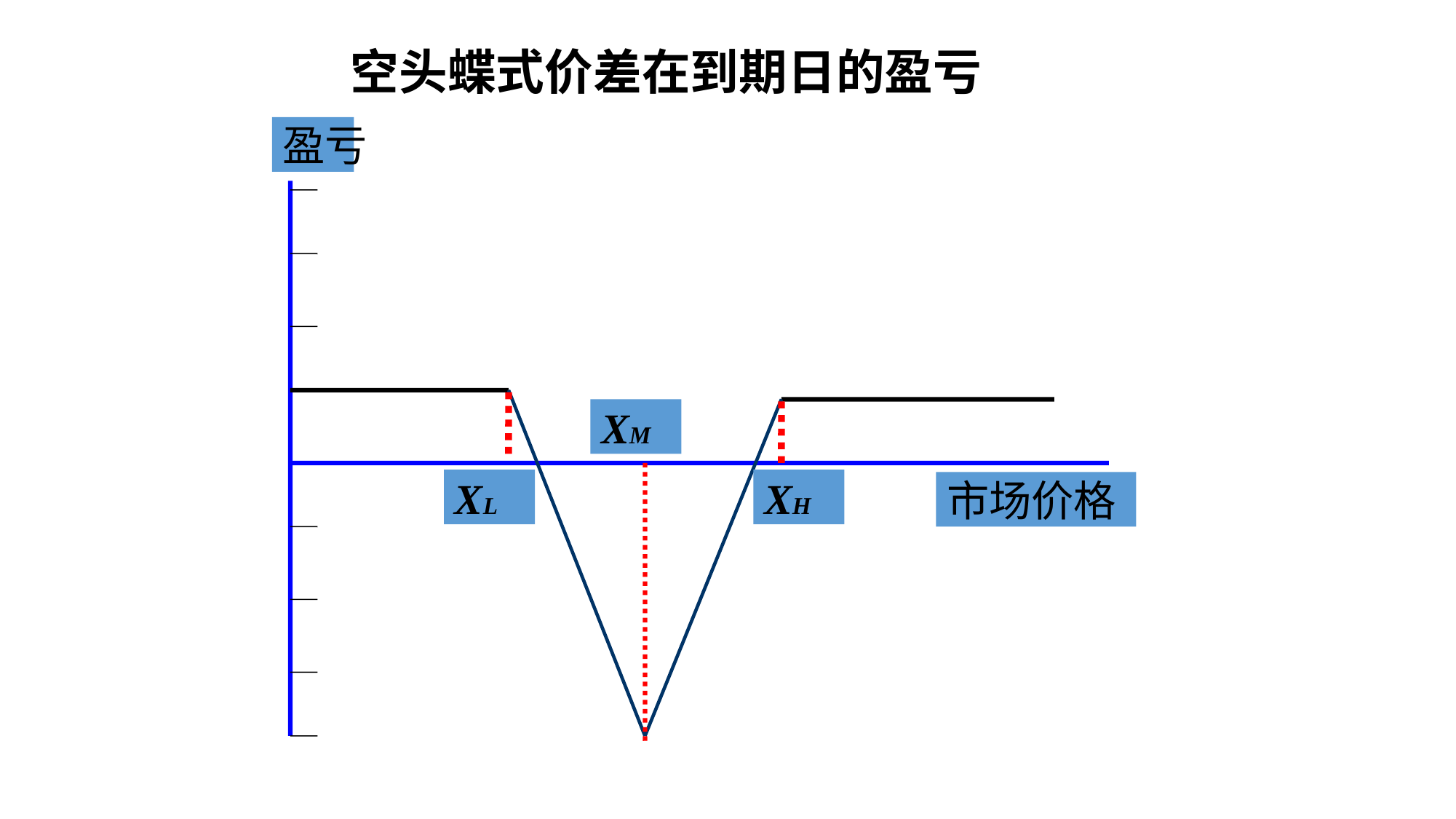

# 空头蝶式价差在到期日的盈亏
盈亏

XM

市场价格

XL
XH